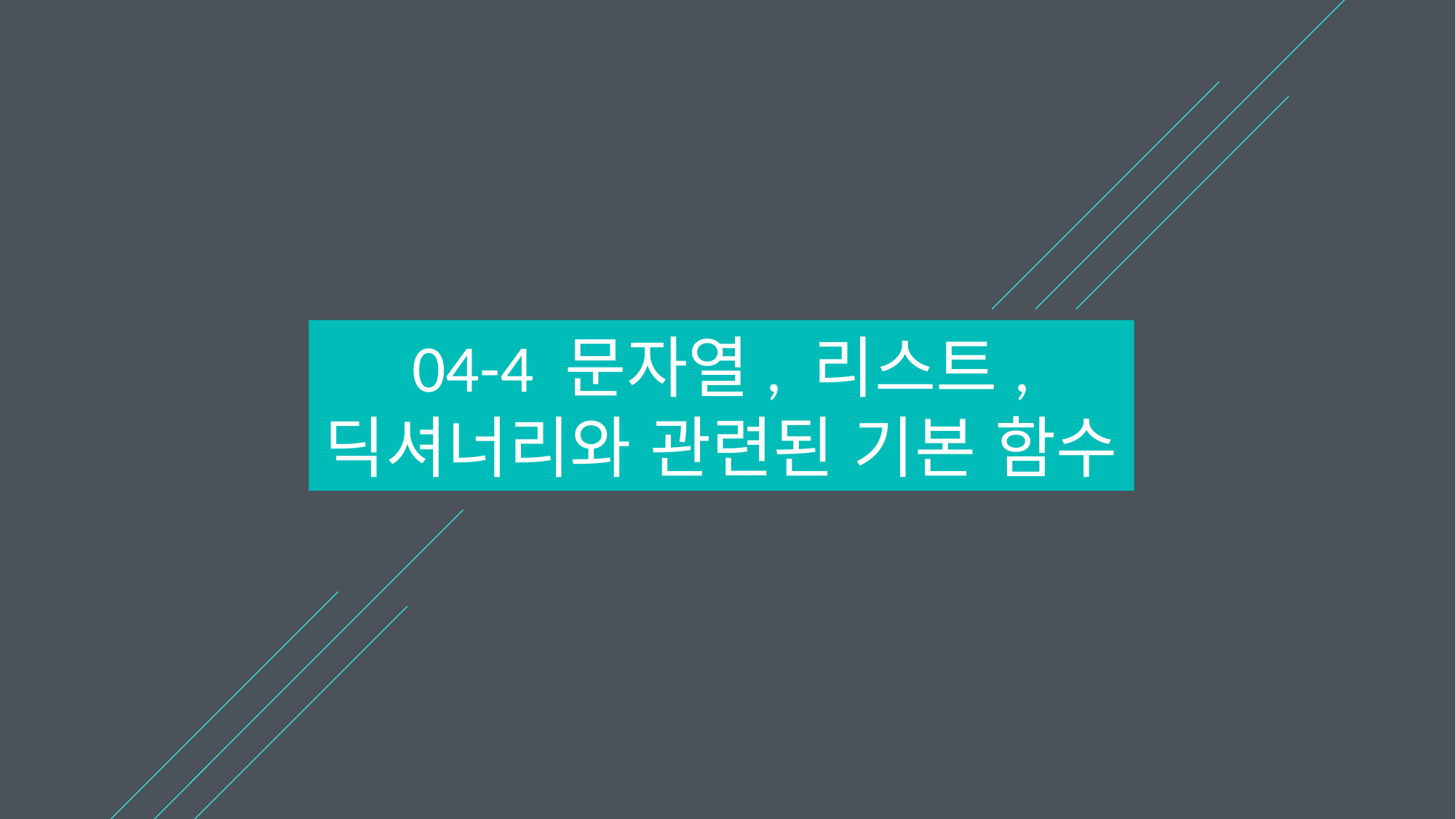

04-4 문자열, 리스트, 딕셔너리와 관련된 기본 함수